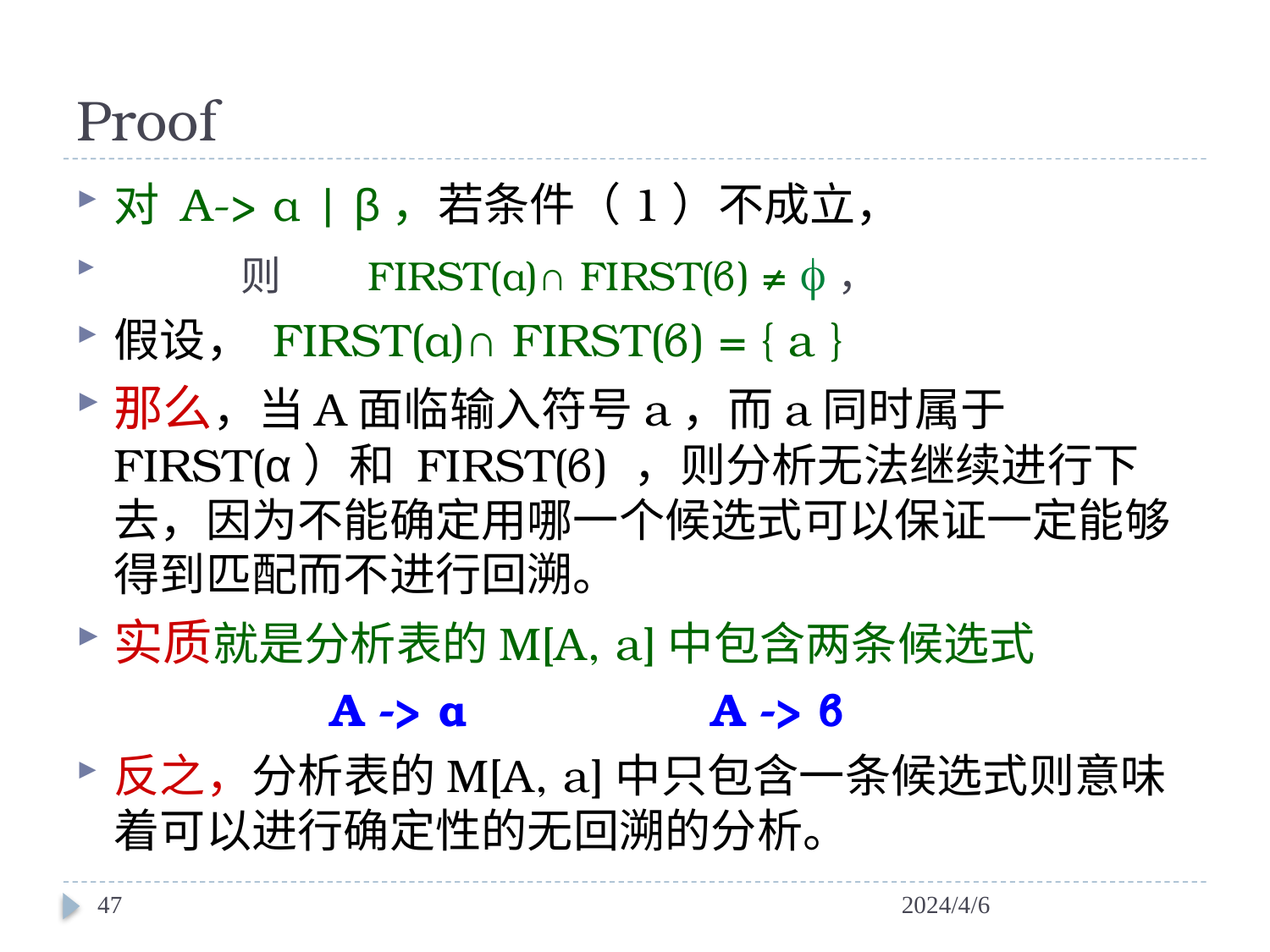

# Proof
对 A-> α | β，若条件（1）不成立，
	则	FIRST(α)∩ FIRST(β) ≠ φ，
假设， FIRST(α)∩ FIRST(β) = { a }
那么，当A面临输入符号a，而a同时属于FIRST(α）和 FIRST(β) ，则分析无法继续进行下去，因为不能确定用哪一个候选式可以保证一定能够得到匹配而不进行回溯。
实质就是分析表的M[A, a]中包含两条候选式
		A -> α  		A -> β
反之，分析表的M[A, a]中只包含一条候选式则意味着可以进行确定性的无回溯的分析。

47
2024/4/6